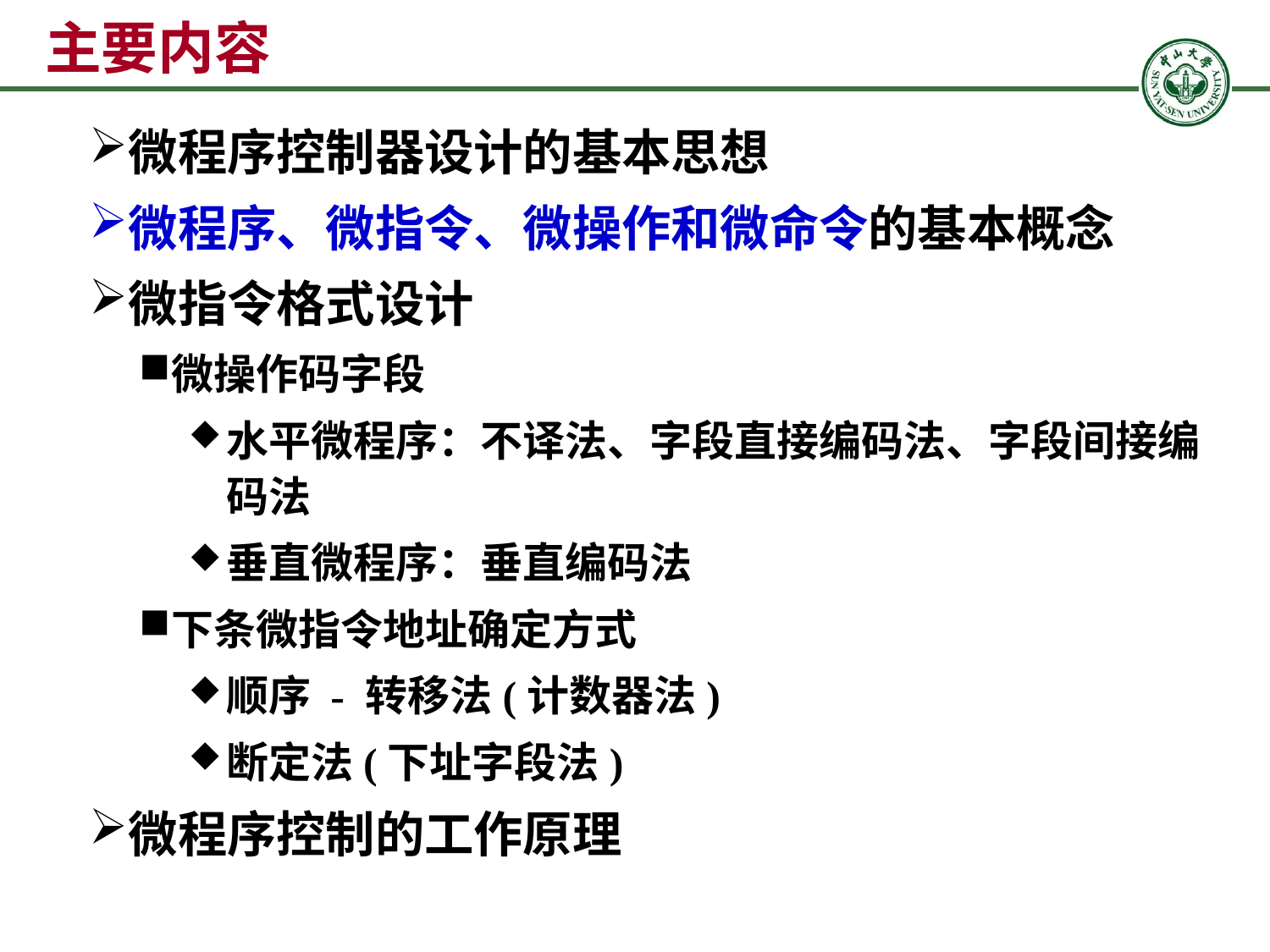

# 主要内容
微程序控制器设计的基本思想
微程序、微指令、微操作和微命令的基本概念
微指令格式设计
微操作码字段
水平微程序：不译法、字段直接编码法、字段间接编码法
垂直微程序：垂直编码法
下条微指令地址确定方式
顺序 - 转移法(计数器法)
断定法(下址字段法)
微程序控制的工作原理